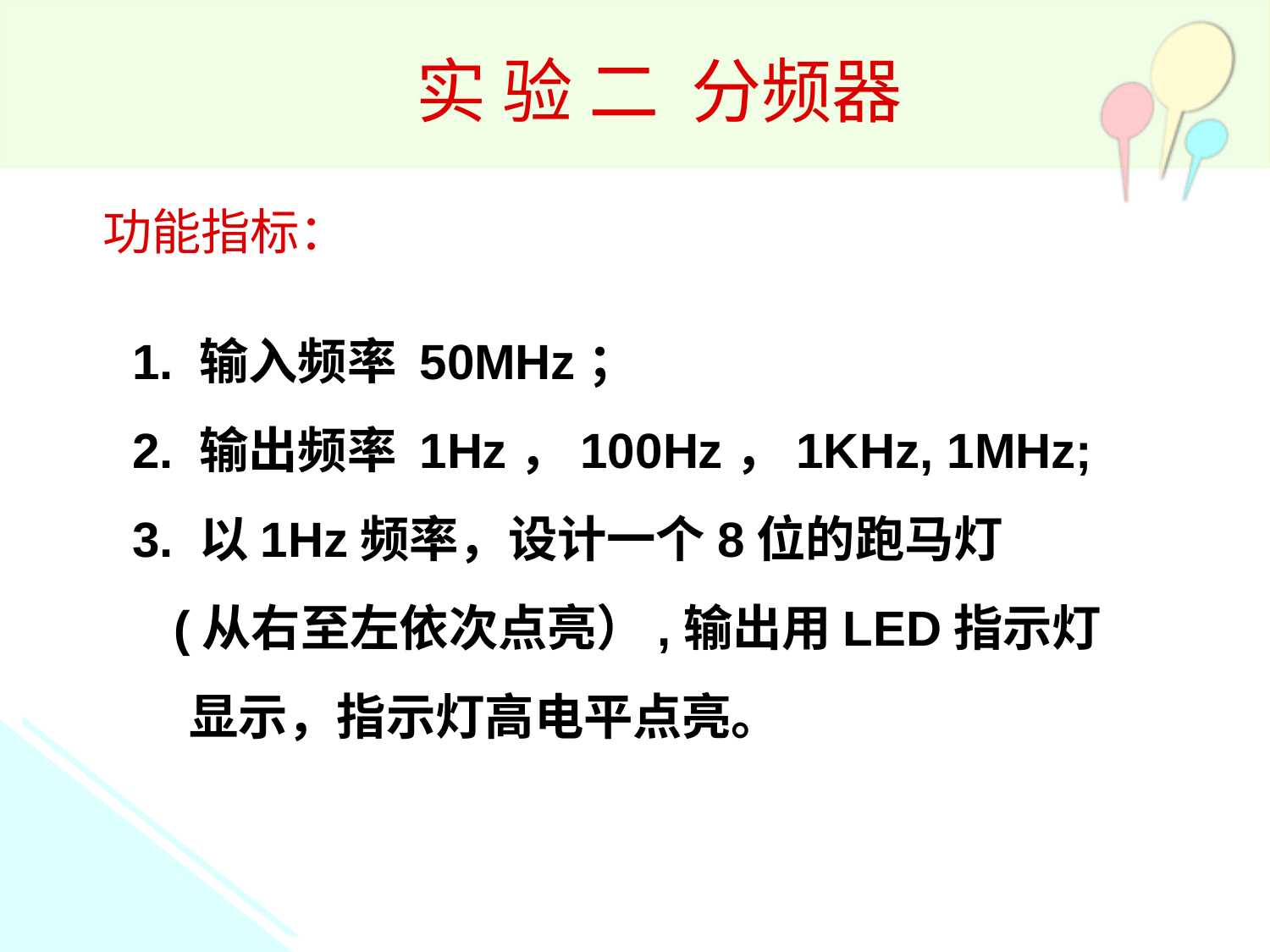

实 验 二  分频器
功能指标：
1. 输入频率 50MHz；
2. 输出频率 1Hz，100Hz，1KHz, 1MHz;
3. 以1Hz频率，设计一个8位的跑马灯
   (从右至左依次点亮）,输出用LED指示灯
    显示，指示灯高电平点亮。